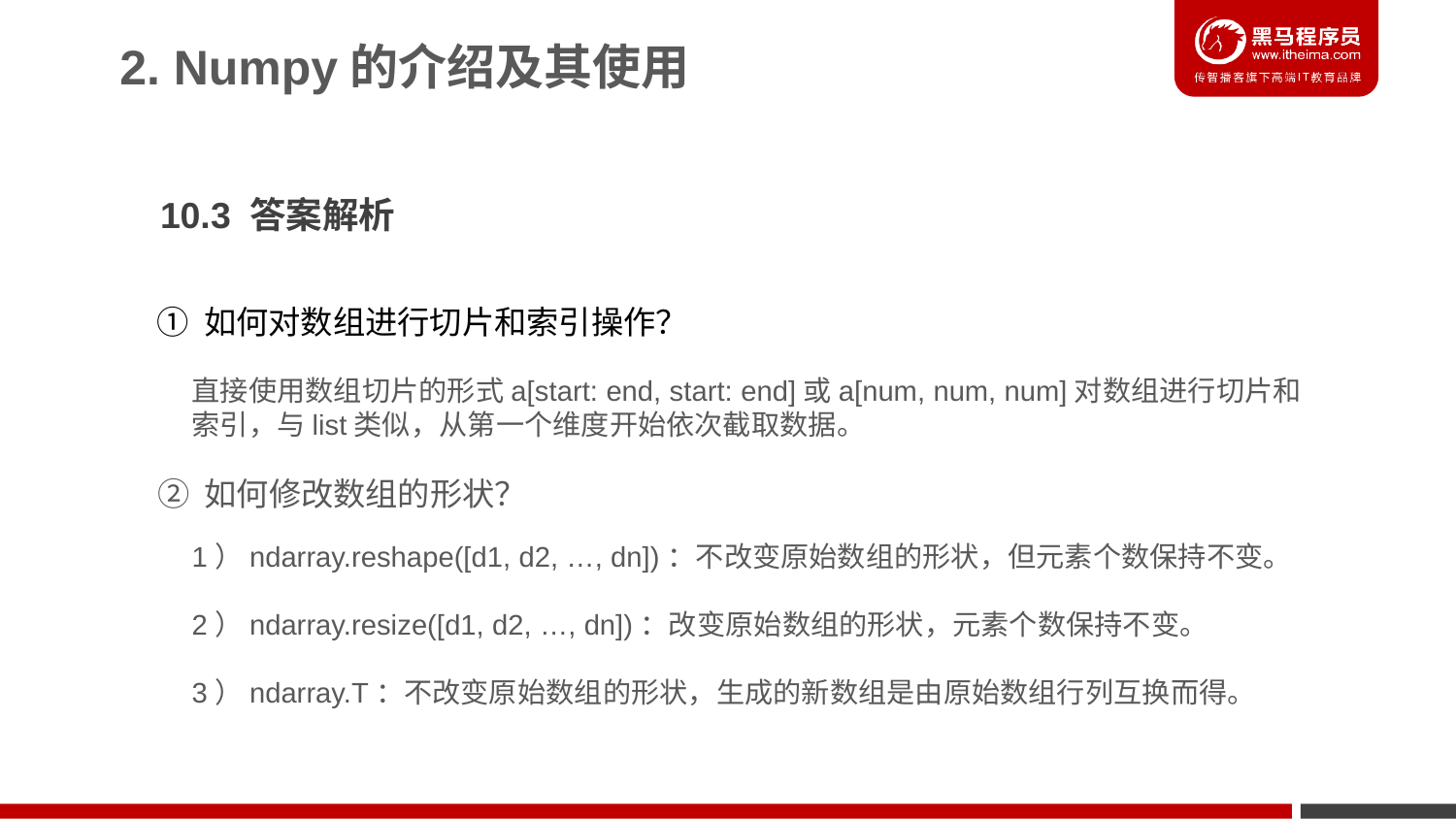

2. Numpy的介绍及其使用
10.3 答案解析
① 如何对数组进行切片和索引操作？
直接使用数组切片的形式a[start: end, start: end]或a[num, num, num]对数组进行切片和索引，与list类似，从第一个维度开始依次截取数据。
② 如何修改数组的形状？
1）ndarray.reshape([d1, d2, …, dn])：不改变原始数组的形状，但元素个数保持不变。

2）ndarray.resize([d1, d2, …, dn])：改变原始数组的形状，元素个数保持不变。

3）ndarray.T：不改变原始数组的形状，生成的新数组是由原始数组行列互换而得。